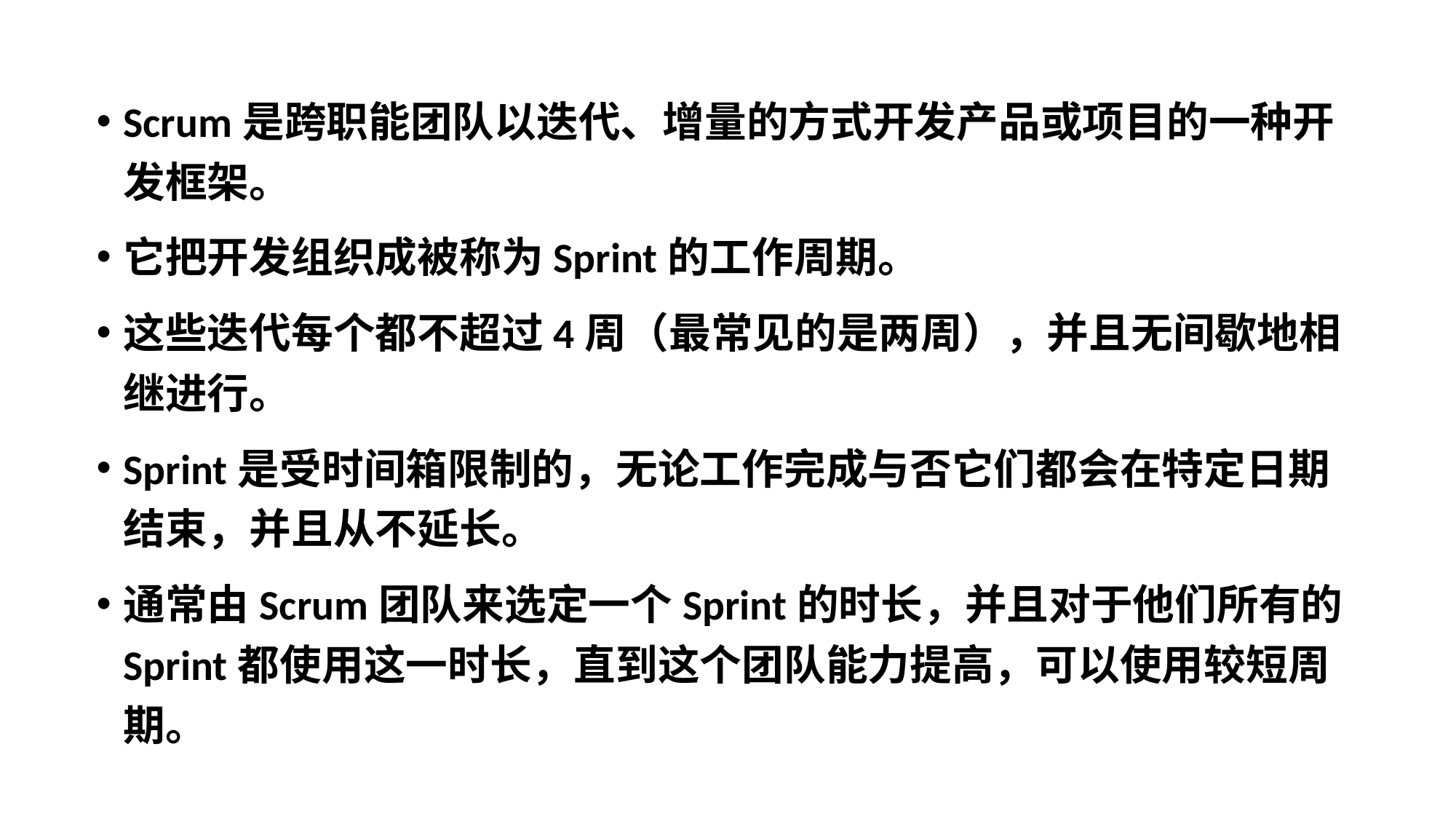

Scrum是跨职能团队以迭代、增量的方式开发产品或项目的一种开发框架。
它把开发组织成被称为Sprint的工作周期。
这些迭代每个都不超过4周（最常见的是两周），并且无间歇地相继进行。
Sprint是受时间箱限制的，无论工作完成与否它们都会在特定日期结束，并且从不延长。
通常由Scrum团队来选定一个Sprint的时长，并且对于他们所有的Sprint都使用这一时长，直到这个团队能力提高，可以使用较短周期。